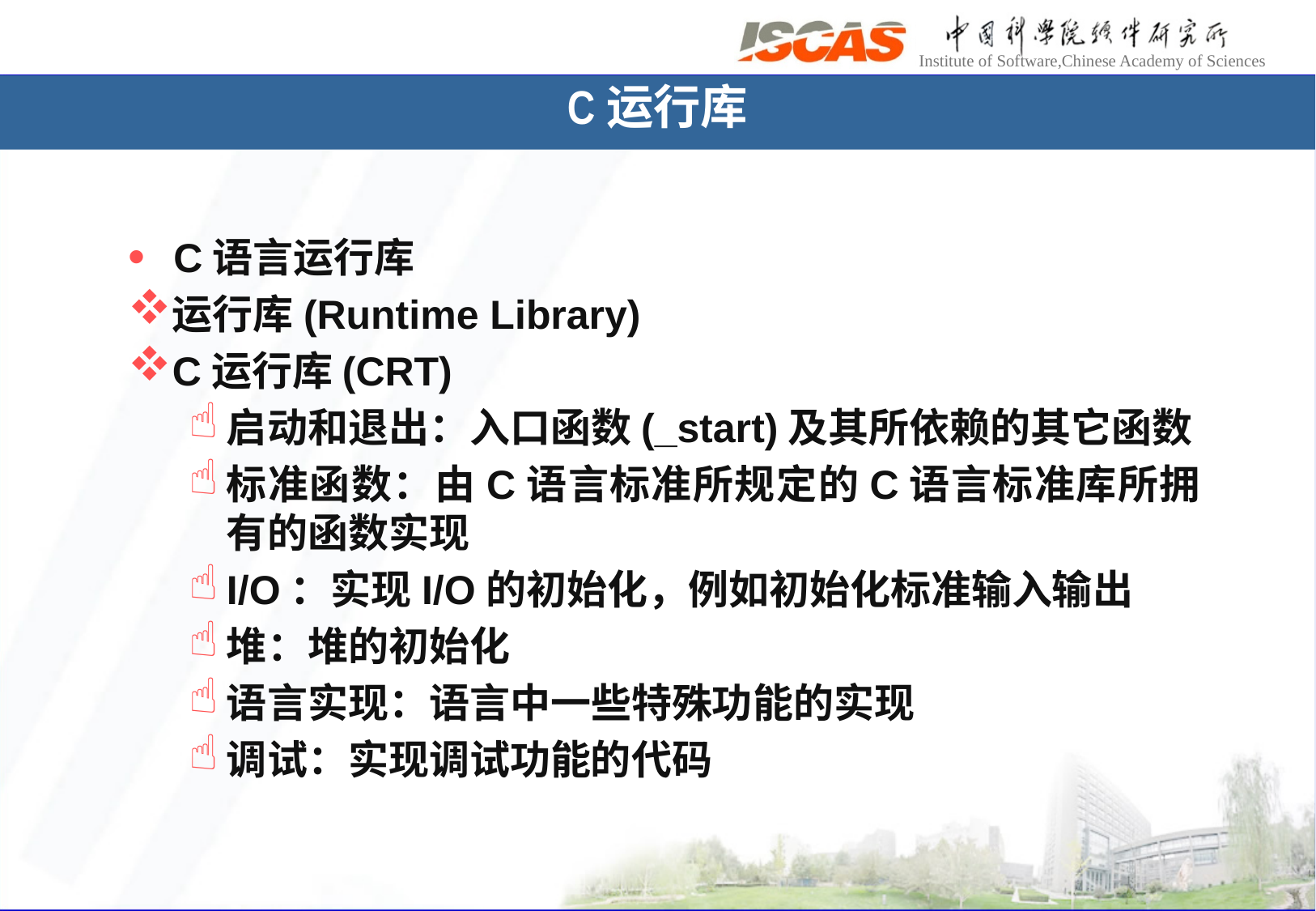

C运行库
C语言运行库
运行库(Runtime Library)
C运行库(CRT)
启动和退出：入口函数(_start)及其所依赖的其它函数
标准函数：由C语言标准所规定的C语言标准库所拥有的函数实现
I/O：实现I/O的初始化，例如初始化标准输入输出
堆：堆的初始化
语言实现：语言中一些特殊功能的实现
调试：实现调试功能的代码